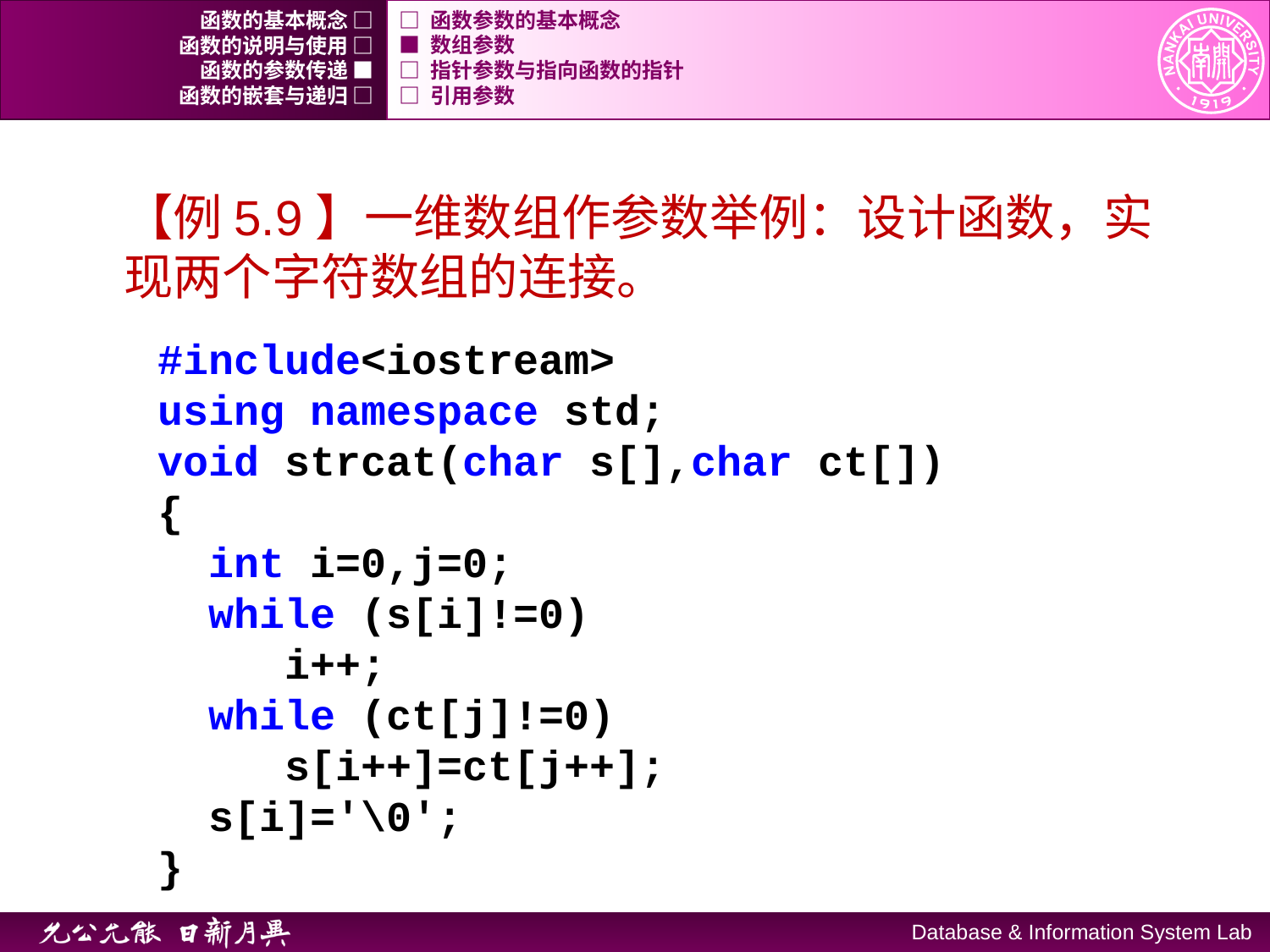

函数的基本概念 □
□ 函数参数的基本概念
函数的说明与使用 □
■ 数组参数
函数的参数传递 ■
□ 指针参数与指向函数的指针
函数的嵌套与递归 □
□ 引用参数
【例5.9】一维数组作参数举例：设计函数，实现两个字符数组的连接。

#include<iostream>
using namespace std;
void strcat(char s[],char ct[])
{
  int i=0,j=0;
  while (s[i]!=0)
	i++;
  while (ct[j]!=0)
    	s[i++]=ct[j++];
  s[i]='\0';
}